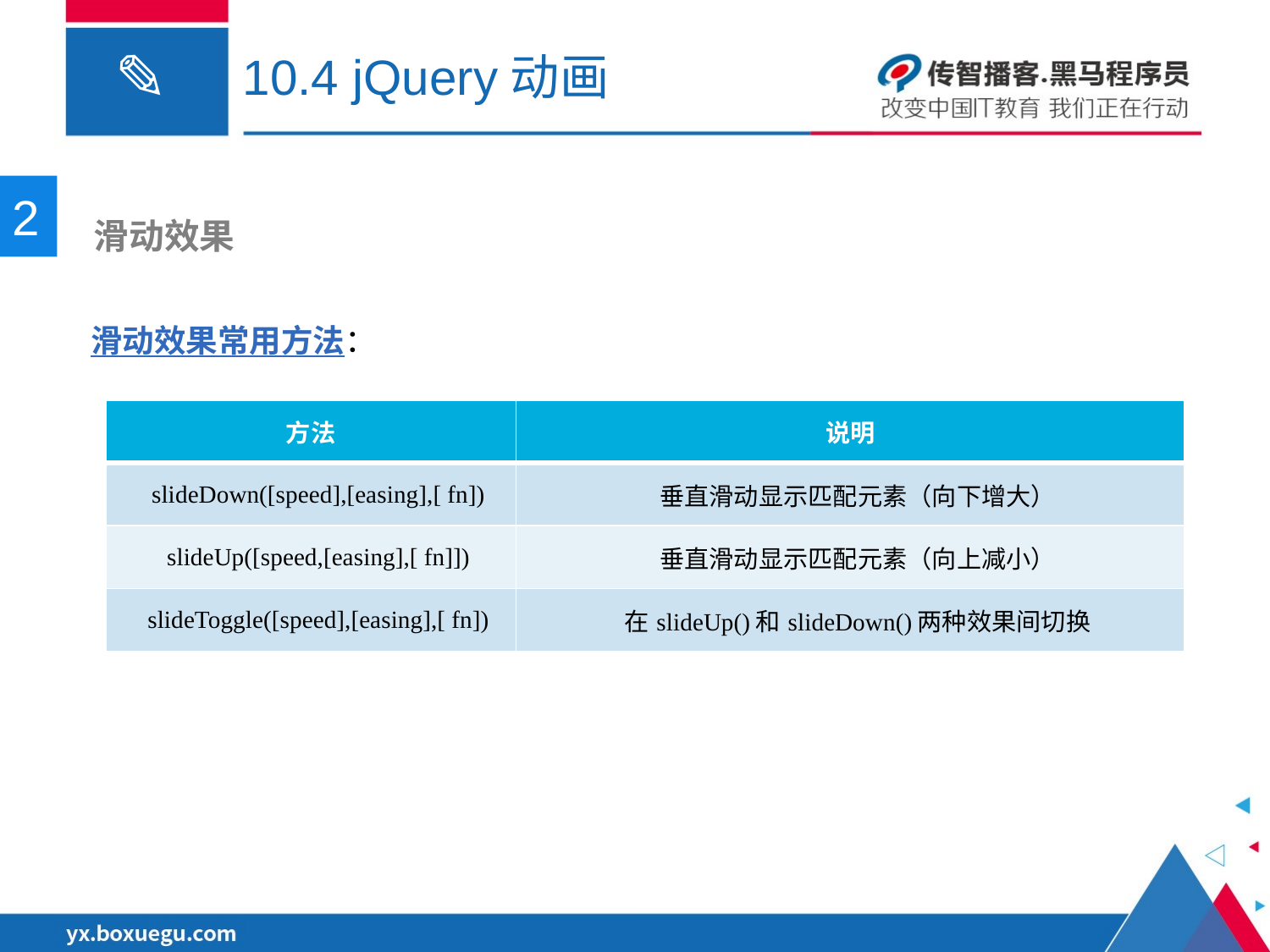

# 10.4 jQuery动画

2
  滑动效果
滑动效果常用方法：
| 方法 | 说明 |
| --- | --- |
| slideDown([speed],[easing],[ fn]) | 垂直滑动显示匹配元素（向下增大） |
| slideUp([speed,[easing],[ fn]]) | 垂直滑动显示匹配元素（向上减小） |
| slideToggle([speed],[easing],[ fn]) | 在slideUp()和slideDown()两种效果间切换 |